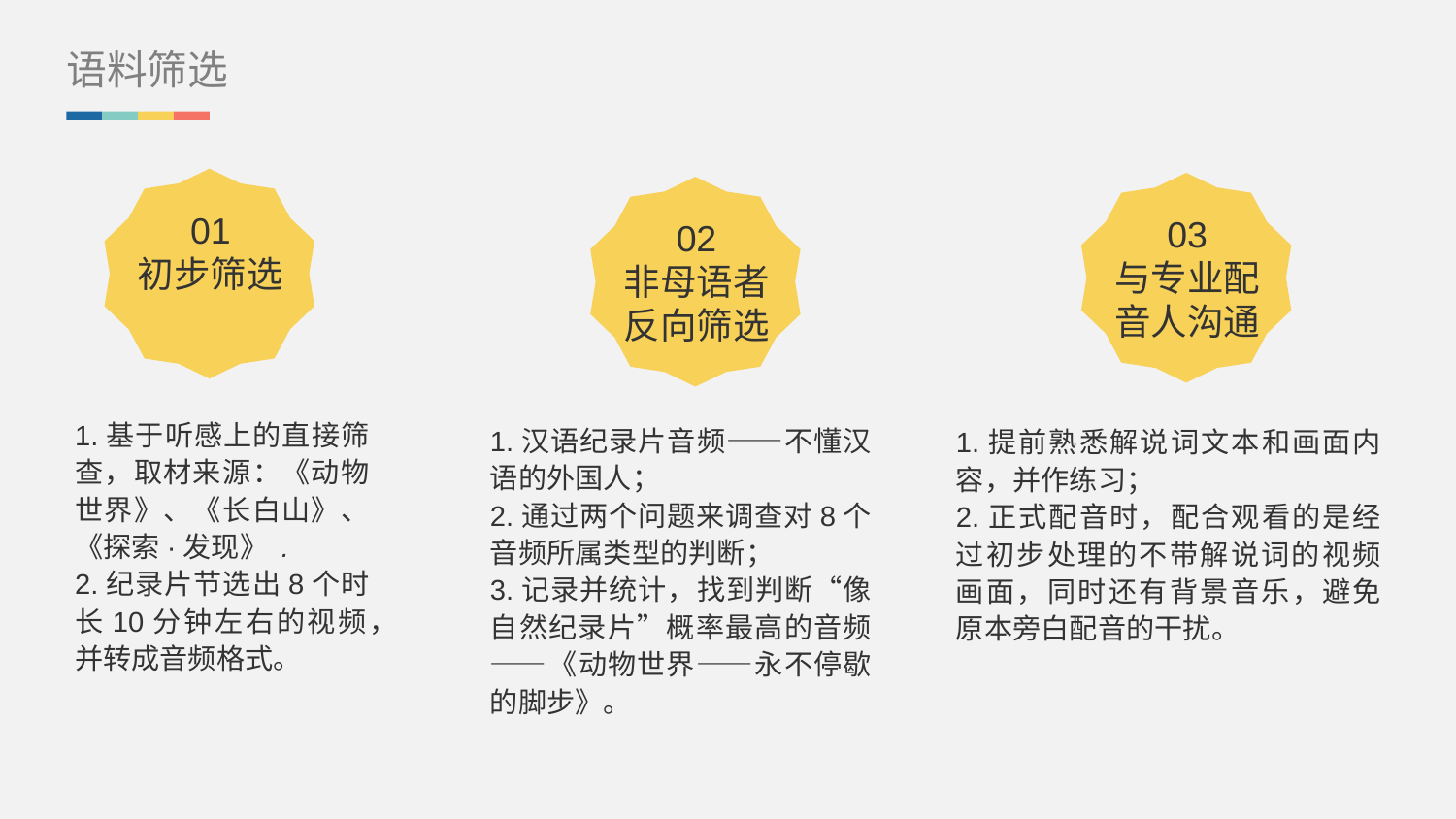

语料筛选

01
初步筛选

03
与专业配音人沟通

02
非母语者反向筛选
1.基于听感上的直接筛查，取材来源：《动物世界》、《长白山》、《探索·发现》 .
2.纪录片节选出8个时长10分钟左右的视频，并转成音频格式。
1.汉语纪录片音频——不懂汉语的外国人；
2.通过两个问题来调查对8个音频所属类型的判断；
3.记录并统计，找到判断“像自然纪录片”概率最高的音频——《动物世界——永不停歇的脚步》。
1.提前熟悉解说词文本和画面内容，并作练习；
2.正式配音时，配合观看的是经过初步处理的不带解说词的视频画面，同时还有背景音乐，避免原本旁白配音的干扰。